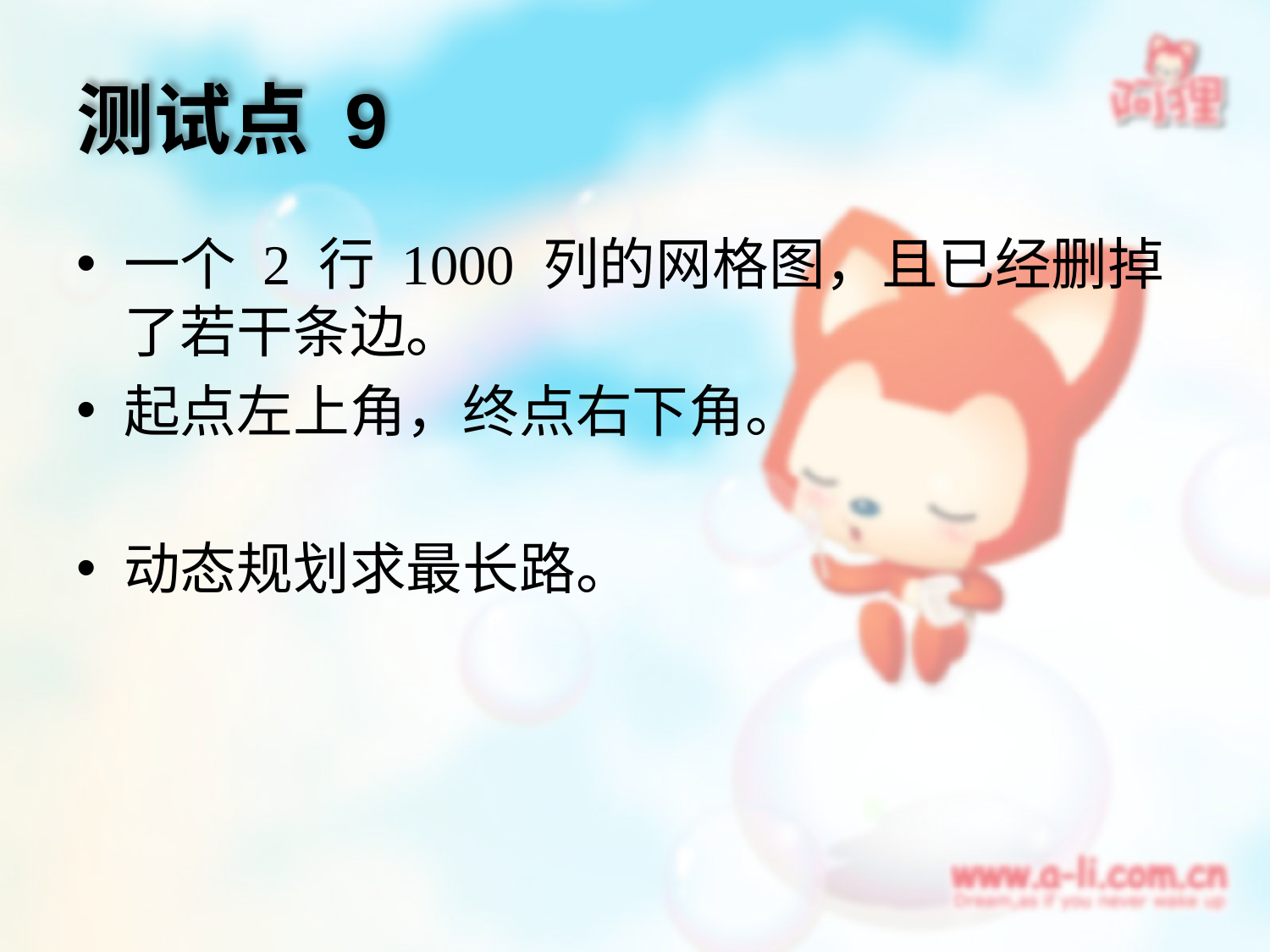

# 测试点 9
一个 2 行 1000 列的网格图，且已经删掉了若干条边。
起点左上角，终点右下角。

动态规划求最长路。